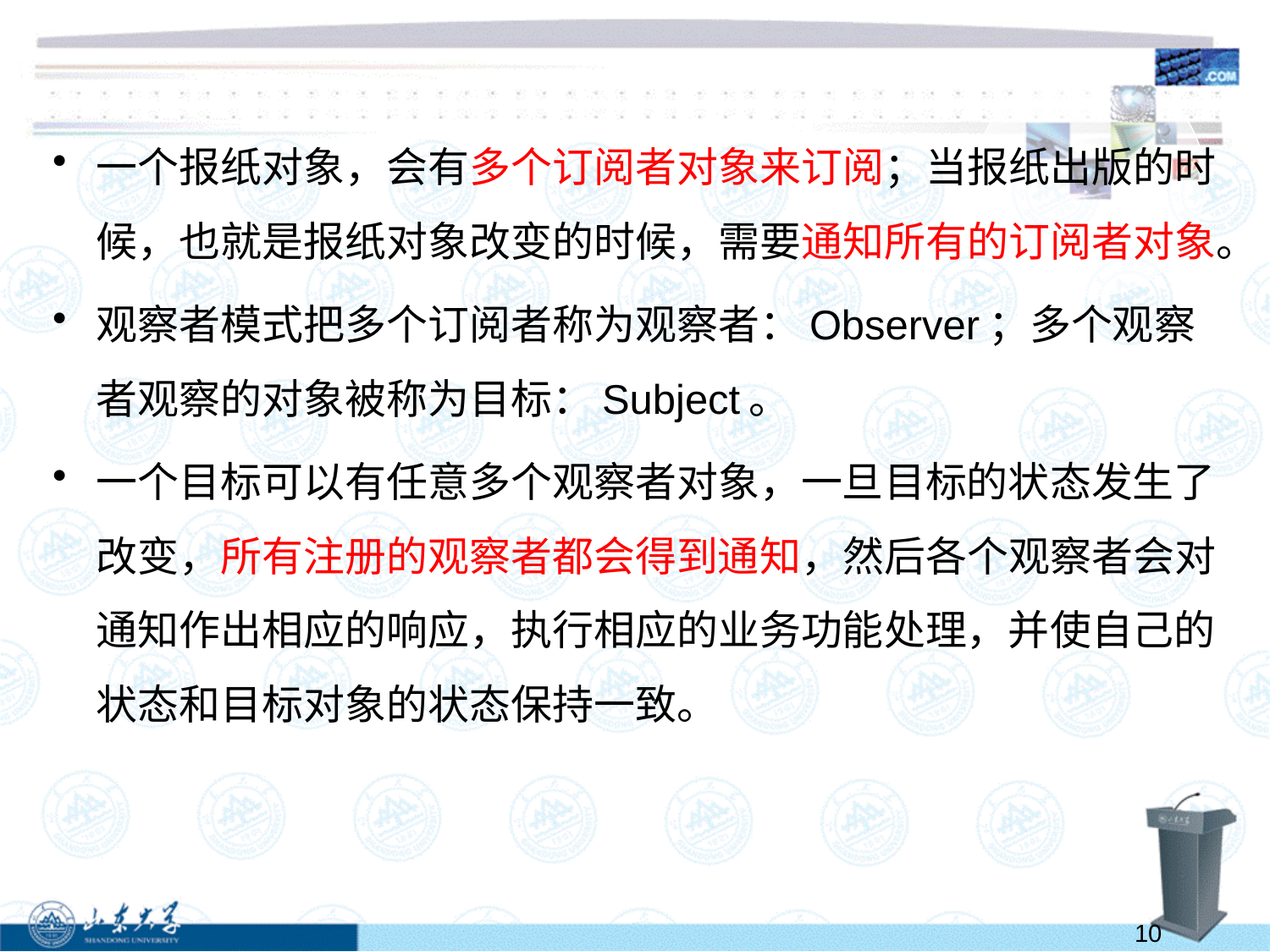

一个报纸对象，会有多个订阅者对象来订阅；当报纸出版的时候，也就是报纸对象改变的时候，需要通知所有的订阅者对象。
观察者模式把多个订阅者称为观察者：Observer；多个观察者观察的对象被称为目标：Subject。
一个目标可以有任意多个观察者对象，一旦目标的状态发生了改变，所有注册的观察者都会得到通知，然后各个观察者会对通知作出相应的响应，执行相应的业务功能处理，并使自己的状态和目标对象的状态保持一致。
10